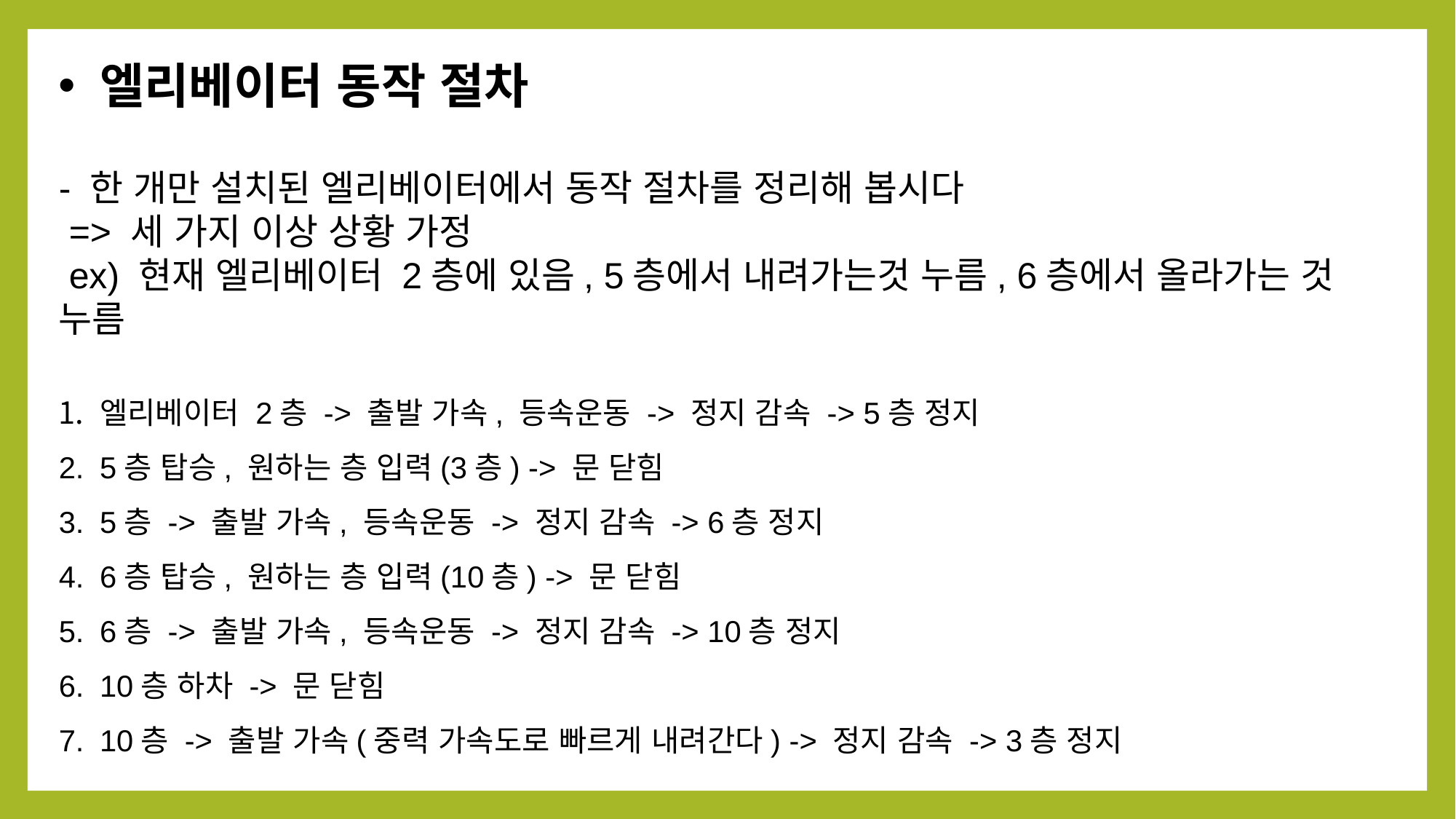

엘리베이터 동작 절차

- 한 개만 설치된 엘리베이터에서 동작 절차를 정리해 봅시다
 => 세 가지 이상 상황 가정
 ex) 현재 엘리베이터 2층에 있음, 5층에서 내려가는것 누름, 6층에서 올라가는 것 	  누름

엘리베이터 2층 -> 출발 가속, 등속운동 -> 정지 감속 -> 5층 정지
5층 탑승, 원하는 층 입력(3층) -> 문 닫힘
5층 -> 출발 가속, 등속운동 -> 정지 감속 -> 6층 정지
6층 탑승, 원하는 층 입력(10층) -> 문 닫힘
6층 -> 출발 가속, 등속운동 -> 정지 감속 -> 10층 정지
10층 하차 -> 문 닫힘
10층 -> 출발 가속(중력 가속도로 빠르게 내려간다) -> 정지 감속 -> 3층 정지